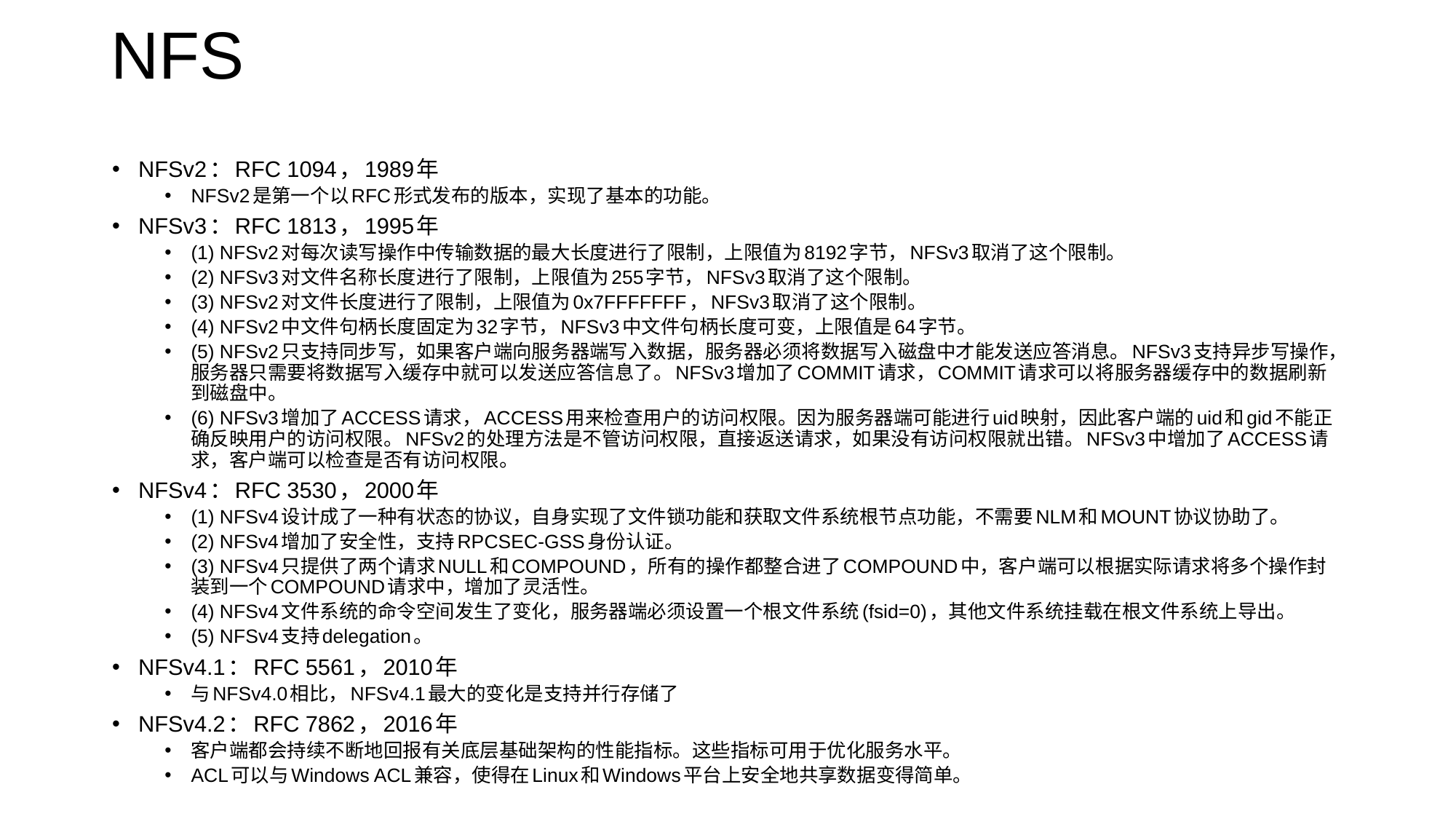

# NFS
NFSv2：RFC 1094，1989年
NFSv2是第一个以RFC形式发布的版本，实现了基本的功能。
NFSv3：RFC 1813，1995年
(1) NFSv2对每次读写操作中传输数据的最大长度进行了限制，上限值为8192字节，NFSv3取消了这个限制。
(2) NFSv3对文件名称长度进行了限制，上限值为255字节，NFSv3取消了这个限制。
(3) NFSv2对文件长度进行了限制，上限值为0x7FFFFFFF，NFSv3取消了这个限制。
(4) NFSv2中文件句柄长度固定为32字节，NFSv3中文件句柄长度可变，上限值是64字节。
(5) NFSv2只支持同步写，如果客户端向服务器端写入数据，服务器必须将数据写入磁盘中才能发送应答消息。NFSv3支持异步写操作，服务器只需要将数据写入缓存中就可以发送应答信息了。NFSv3增加了COMMIT请求，COMMIT请求可以将服务器缓存中的数据刷新到磁盘中。
(6) NFSv3增加了ACCESS请求，ACCESS用来检查用户的访问权限。因为服务器端可能进行uid映射，因此客户端的uid和gid不能正确反映用户的访问权限。NFSv2的处理方法是不管访问权限，直接返送请求，如果没有访问权限就出错。NFSv3中增加了ACCESS请求，客户端可以检查是否有访问权限。
NFSv4：RFC 3530，2000年
(1) NFSv4设计成了一种有状态的协议，自身实现了文件锁功能和获取文件系统根节点功能，不需要NLM和MOUNT协议协助了。
(2) NFSv4增加了安全性，支持RPCSEC-GSS身份认证。
(3) NFSv4只提供了两个请求NULL和COMPOUND，所有的操作都整合进了COMPOUND中，客户端可以根据实际请求将多个操作封装到一个COMPOUND请求中，增加了灵活性。
(4) NFSv4文件系统的命令空间发生了变化，服务器端必须设置一个根文件系统(fsid=0)，其他文件系统挂载在根文件系统上导出。
(5) NFSv4支持delegation。
NFSv4.1：RFC 5561，2010年
与NFSv4.0相比，NFSv4.1最大的变化是支持并行存储了
NFSv4.2：RFC 7862，2016年
客户端都会持续不断地回报有关底层基础架构的性能指标。这些指标可用于优化服务水平。
ACL可以与Windows ACL兼容，使得在Linux和Windows平台上安全地共享数据变得简单。